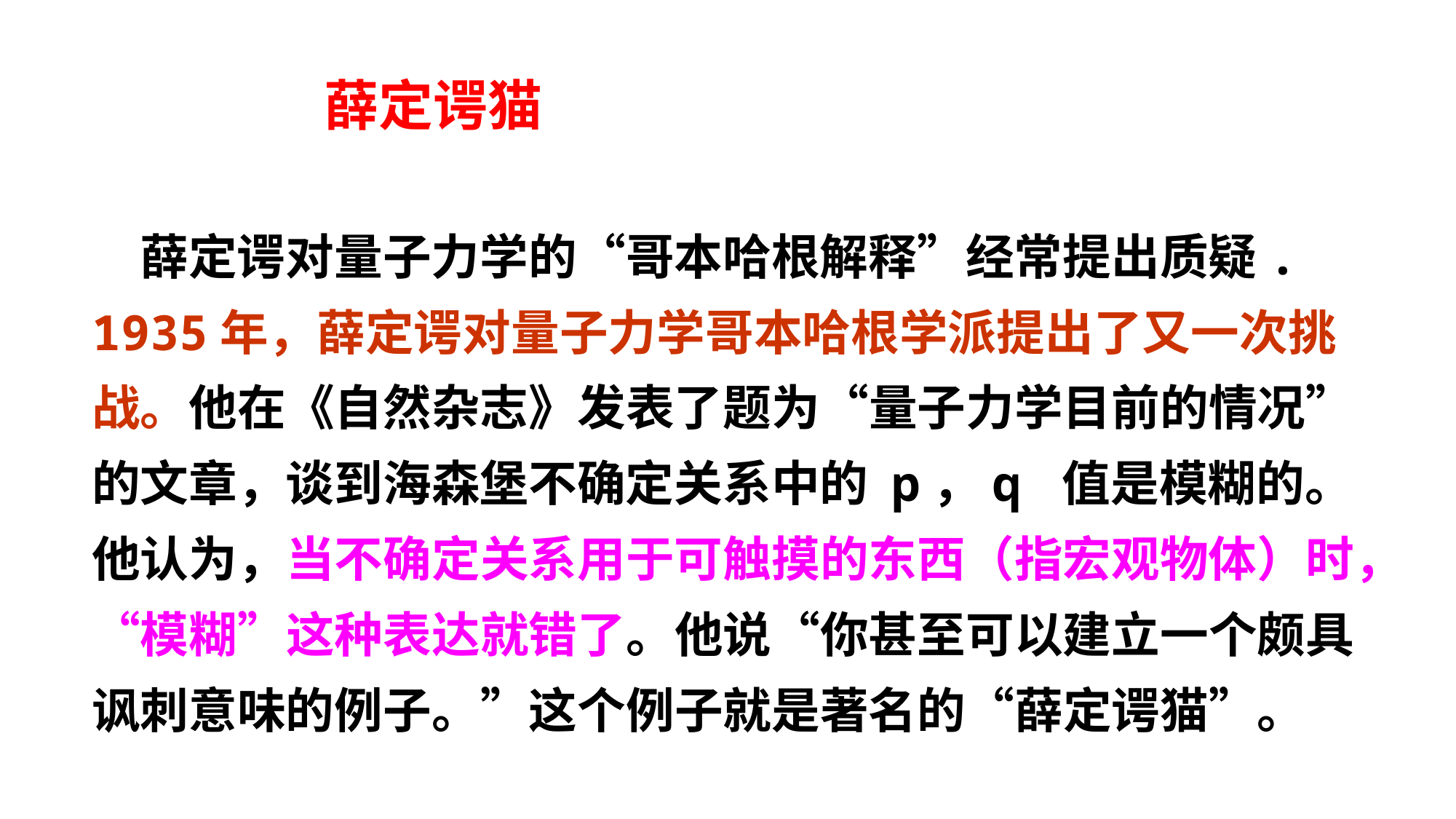

薛定谔猫
       薛定谔对量子力学的“哥本哈根解释”经常提出质疑. 1935年，薛定谔对量子力学哥本哈根学派提出了又一次挑战。他在《自然杂志》发表了题为“量子力学目前的情况”的文章，谈到海森堡不确定关系中的 p，q 值是模糊的。他认为，当不确定关系用于可触摸的东西（指宏观物体）时，“模糊”这种表达就错了。他说“你甚至可以建立一个颇具讽刺意味的例子。”这个例子就是著名的“薛定谔猫”。